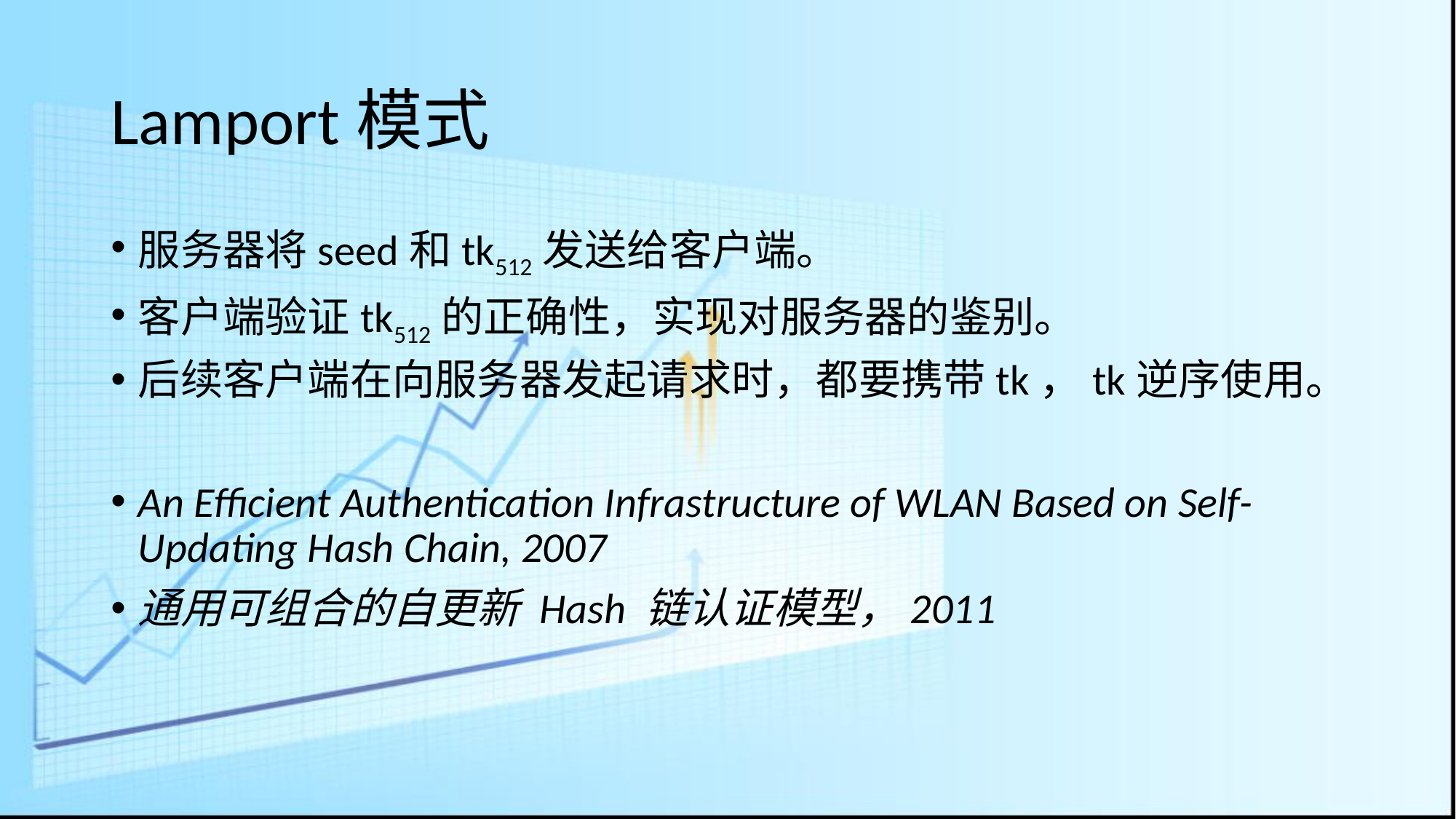

# Lamport模式
服务器将seed和tk512发送给客户端。
客户端验证tk512的正确性，实现对服务器的鉴别。
后续客户端在向服务器发起请求时，都要携带tk，tk逆序使用。

An Efficient Authentication Infrastructure of WLAN Based on Self-Updating Hash Chain, 2007
通用可组合的自更新 Hash 链认证模型，2011